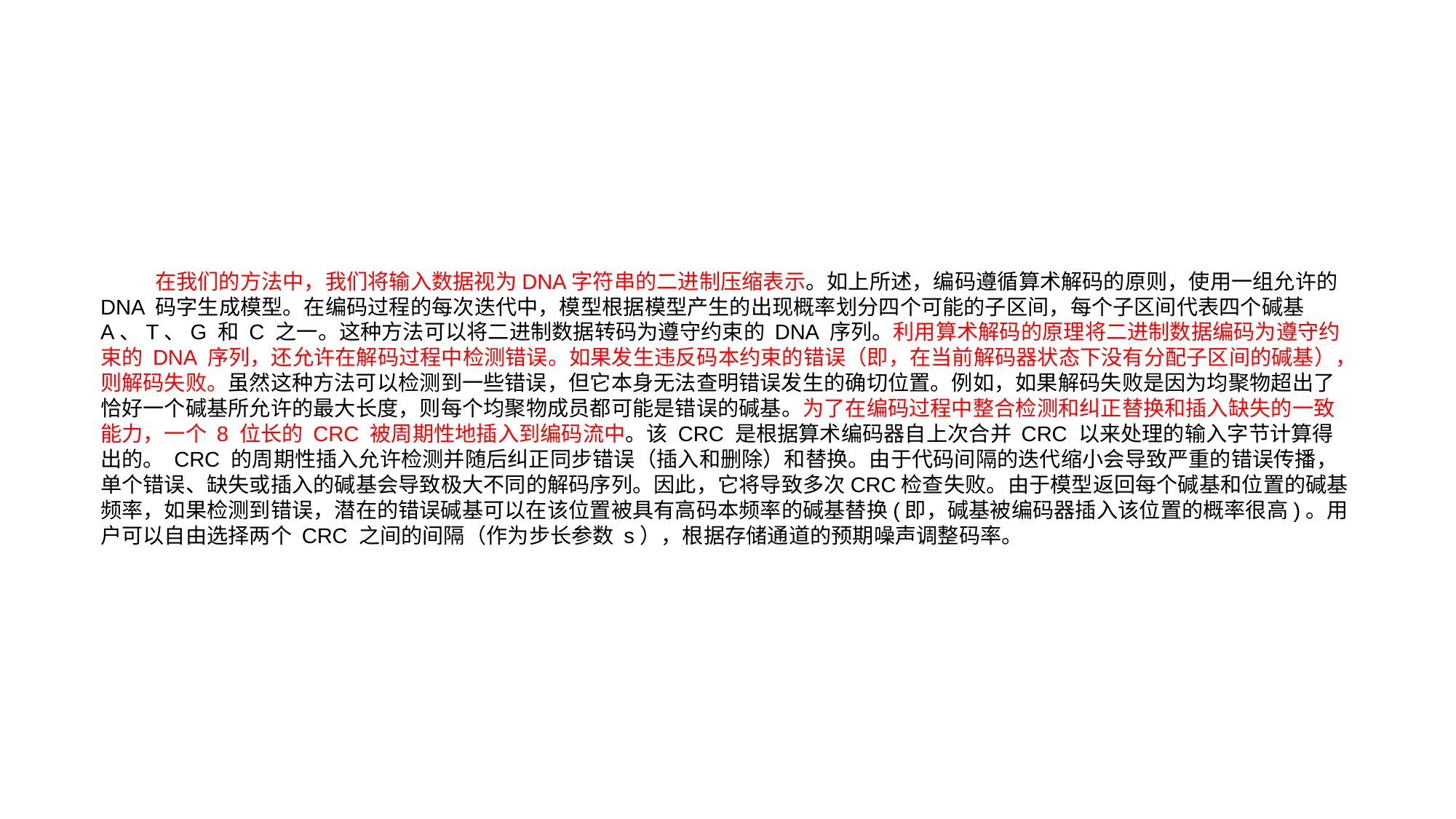

在我们的方法中，我们将输入数据视为DNA字符串的二进制压缩表示。如上所述，编码遵循算术解码的原则，使用一组允许的 DNA 码字生成模型。在编码过程的每次迭代中，模型根据模型产生的出现概率划分四个可能的子区间，每个子区间代表四个碱基 A、T、G 和 C 之一。这种方法可以将二进制数据转码为遵守约束的 DNA 序列。利用算术解码的原理将二进制数据编码为遵守约束的 DNA 序列，还允许在解码过程中检测错误。如果发生违反码本约束的错误（即，在当前解码器状态下没有分配子区间的碱基），则解码失败。虽然这种方法可以检测到一些错误，但它本身无法查明错误发生的确切位置。例如，如果解码失败是因为均聚物超出了恰好一个碱基所允许的最大长度，则每个均聚物成员都可能是错误的碱基。为了在编码过程中整合检测和纠正替换和插入缺失的一致能力，一个 8 位长的 CRC 被周期性地插入到编码流中。该 CRC 是根据算术编码器自上次合并 CRC 以来处理的输入字节计算得出的。 CRC 的周期性插入允许检测并随后纠正同步错误（插入和删除）和替换。由于代码间隔的迭代缩小会导致严重的错误传播，单个错误、缺失或插入的碱基会导致极大不同的解码序列。因此，它将导致多次CRC检查失败。由于模型返回每个碱基和位置的碱基频率，如果检测到错误，潜在的错误碱基可以在该位置被具有高码本频率的碱基替换(即，碱基被编码器插入该位置的概率很高)。用户可以自由选择两个 CRC 之间的间隔（作为步长参数 s），根据存储通道的预期噪声调整码率。